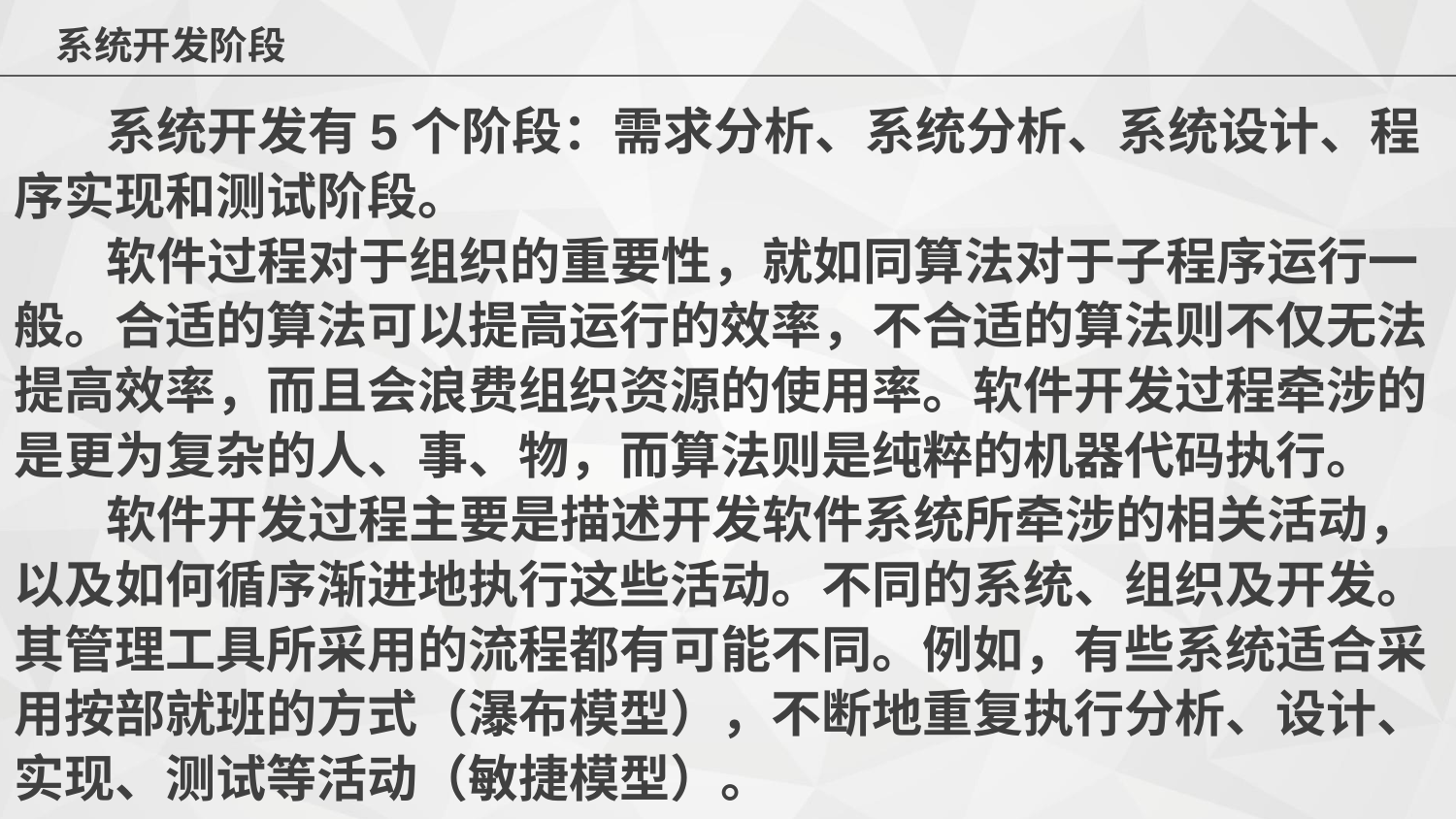

系统开发阶段
       系统开发有5个阶段：需求分析、系统分析、系统设计、程序实现和测试阶段。
       软件过程对于组织的重要性，就如同算法对于子程序运行一般。合适的算法可以提高运行的效率，不合适的算法则不仅无法提高效率，而且会浪费组织资源的使用率。软件开发过程牵涉的是更为复杂的人、事、物，而算法则是纯粹的机器代码执行。
       软件开发过程主要是描述开发软件系统所牵涉的相关活动，以及如何循序渐进地执行这些活动。不同的系统、组织及开发。其管理工具所采用的流程都有可能不同。例如，有些系统适合采用按部就班的方式（瀑布模型），不断地重复执行分析、设计、实现、测试等活动（敏捷模型）。